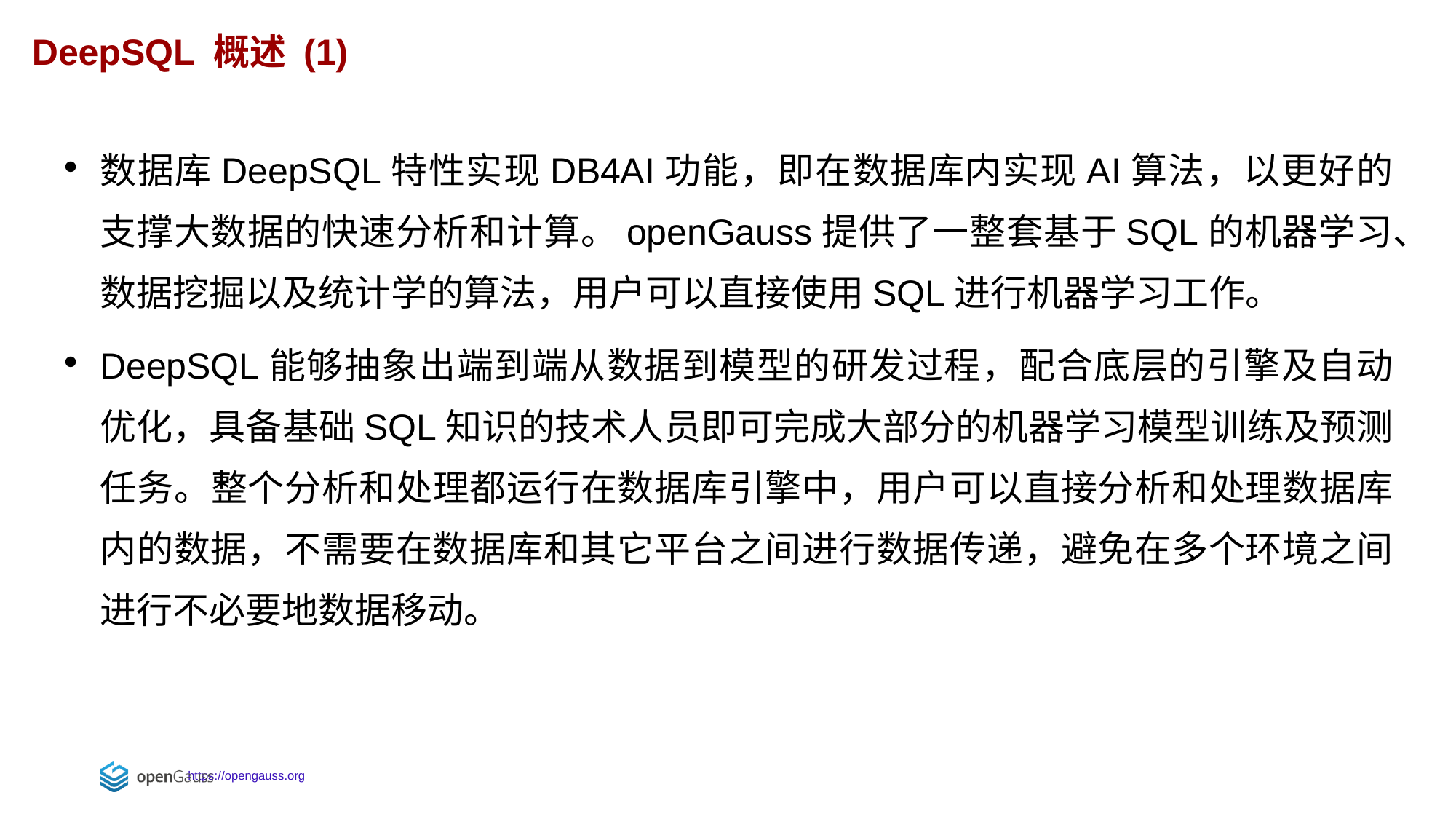

DeepSQL 概述 (1)
数据库DeepSQL特性实现DB4AI功能，即在数据库内实现AI算法，以更好的支撑大数据的快速分析和计算。openGauss提供了一整套基于SQL的机器学习、数据挖掘以及统计学的算法，用户可以直接使用SQL进行机器学习工作。
DeepSQL能够抽象出端到端从数据到模型的研发过程，配合底层的引擎及自动优化，具备基础SQL知识的技术人员即可完成大部分的机器学习模型训练及预测任务。整个分析和处理都运行在数据库引擎中，用户可以直接分析和处理数据库内的数据，不需要在数据库和其它平台之间进行数据传递，避免在多个环境之间进行不必要地数据移动。